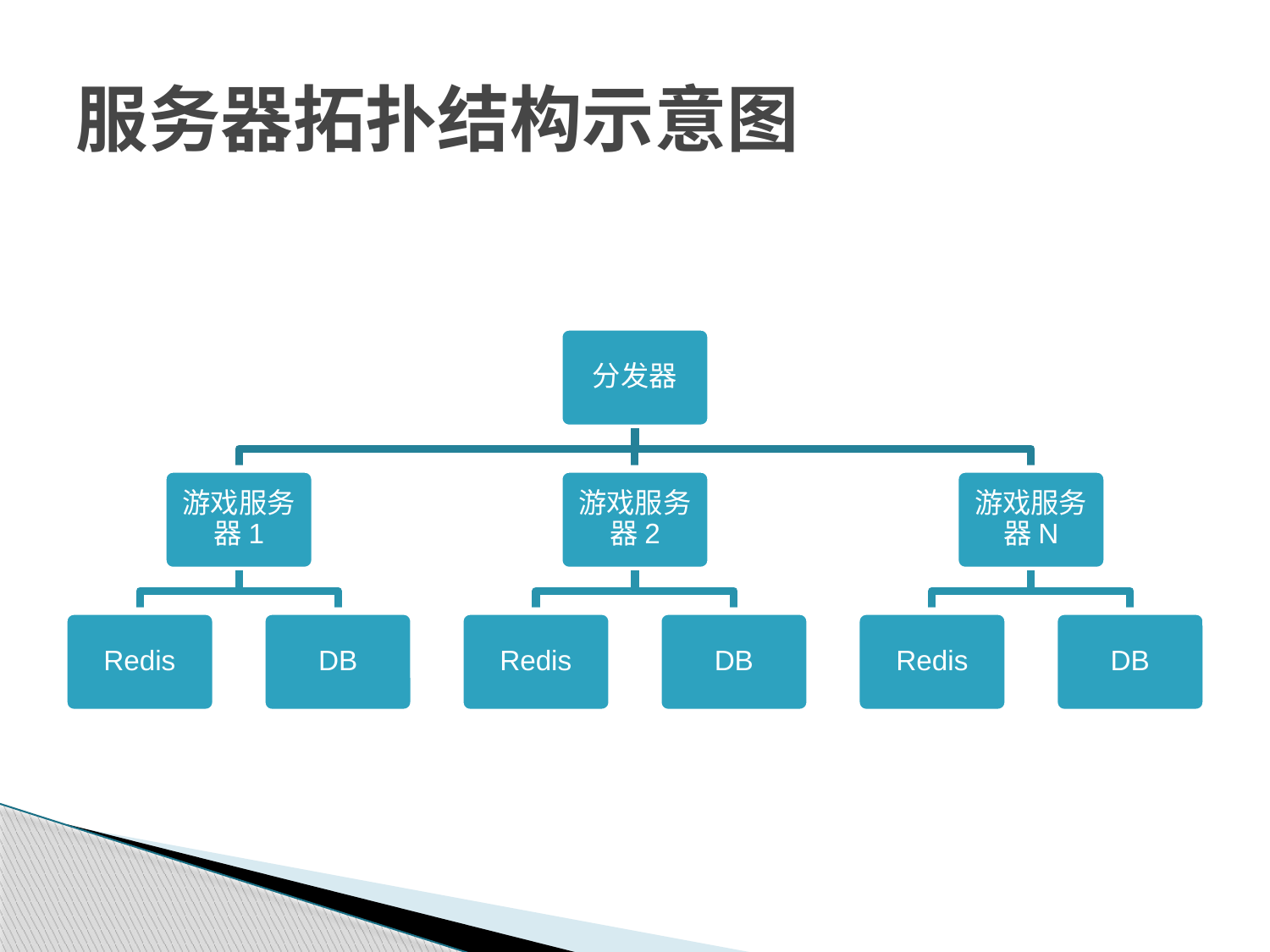

# 服务器拓扑结构示意图
分发器
游戏服务器1
Redis
DB
游戏服务器2
Redis
DB
游戏服务器N
Redis
DB